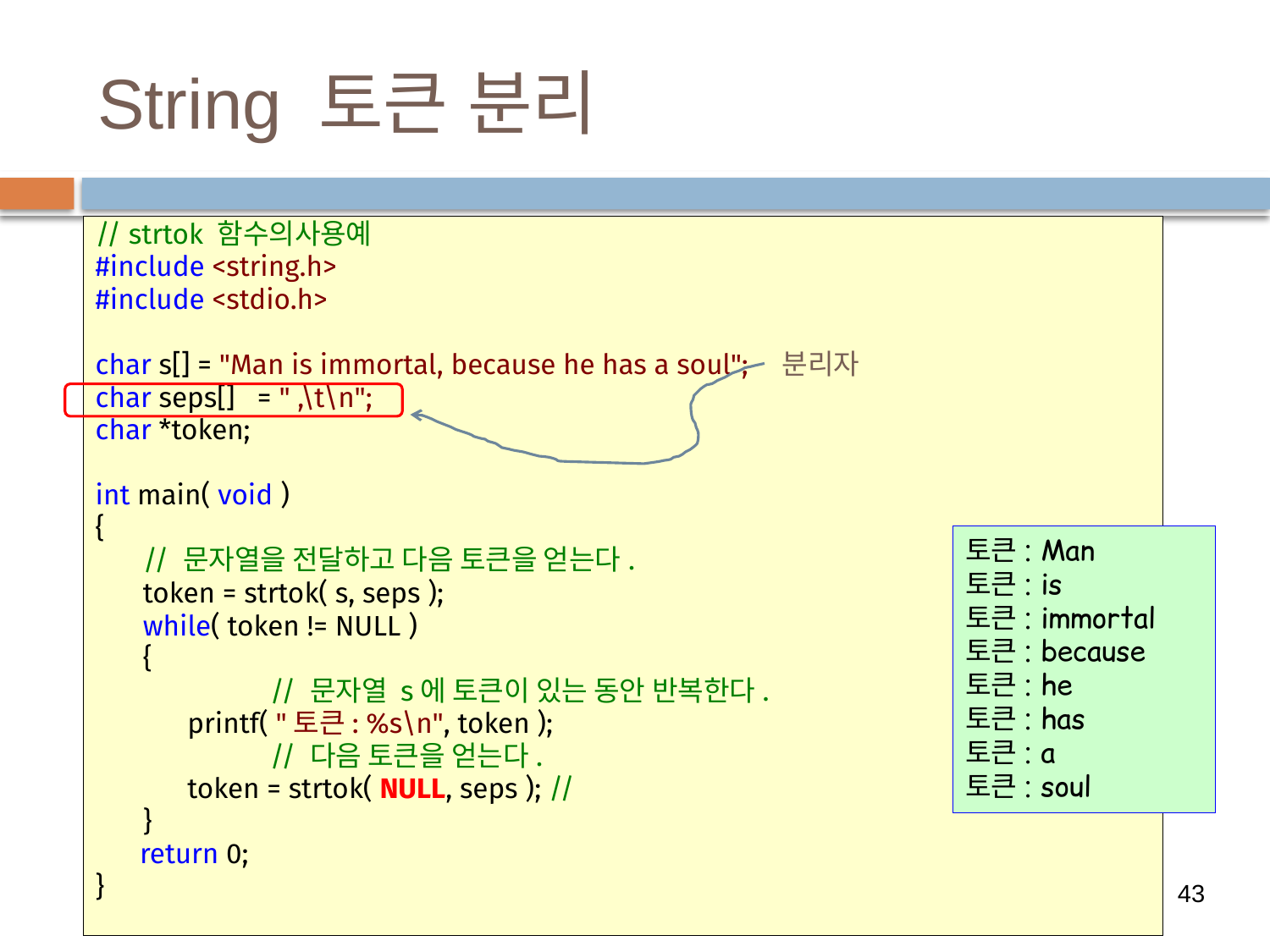

# String 토큰 분리
// strtok 함수의사용예
#include <string.h>
#include <stdio.h>

char s[] = "Man is immortal, because he has a soul";
char seps[]   = " ,\t\n";
char *token;

int main( void )
{
	// 문자열을 전달하고 다음 토큰을 얻는다.
	token = strtok( s, seps );
	while( token != NULL )
	{
		// 문자열 s에 토큰이 있는 동안 반복한다.
	      printf( "토큰: %s\n", token );
		// 다음 토큰을 얻는다.
	      token = strtok( NULL, seps ); //
   	}
      return 0;
}
분리자

토큰: Man
토큰: is
토큰: immortal
토큰: because
토큰: he
토큰: has
토큰: a
토큰: soul
43